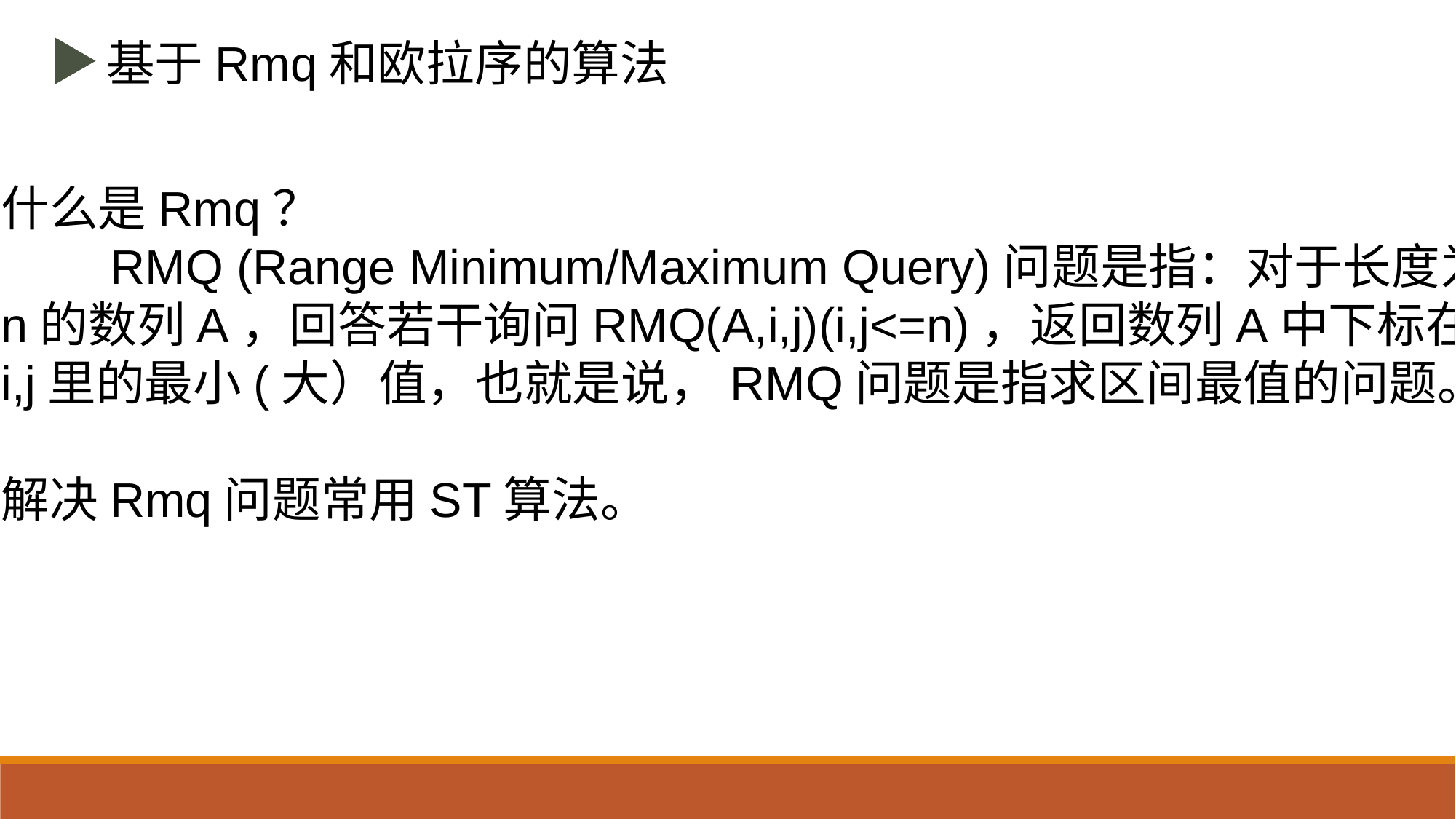

基于Rmq和欧拉序的算法

什么是Rmq？
	RMQ (Range Minimum/Maximum Query)问题是指：对于长度为
n的数列A，回答若干询问RMQ(A,i,j)(i,j<=n)，返回数列A中下标在
i,j里的最小(大）值，也就是说，RMQ问题是指求区间最值的问题。

解决Rmq问题常用ST算法。